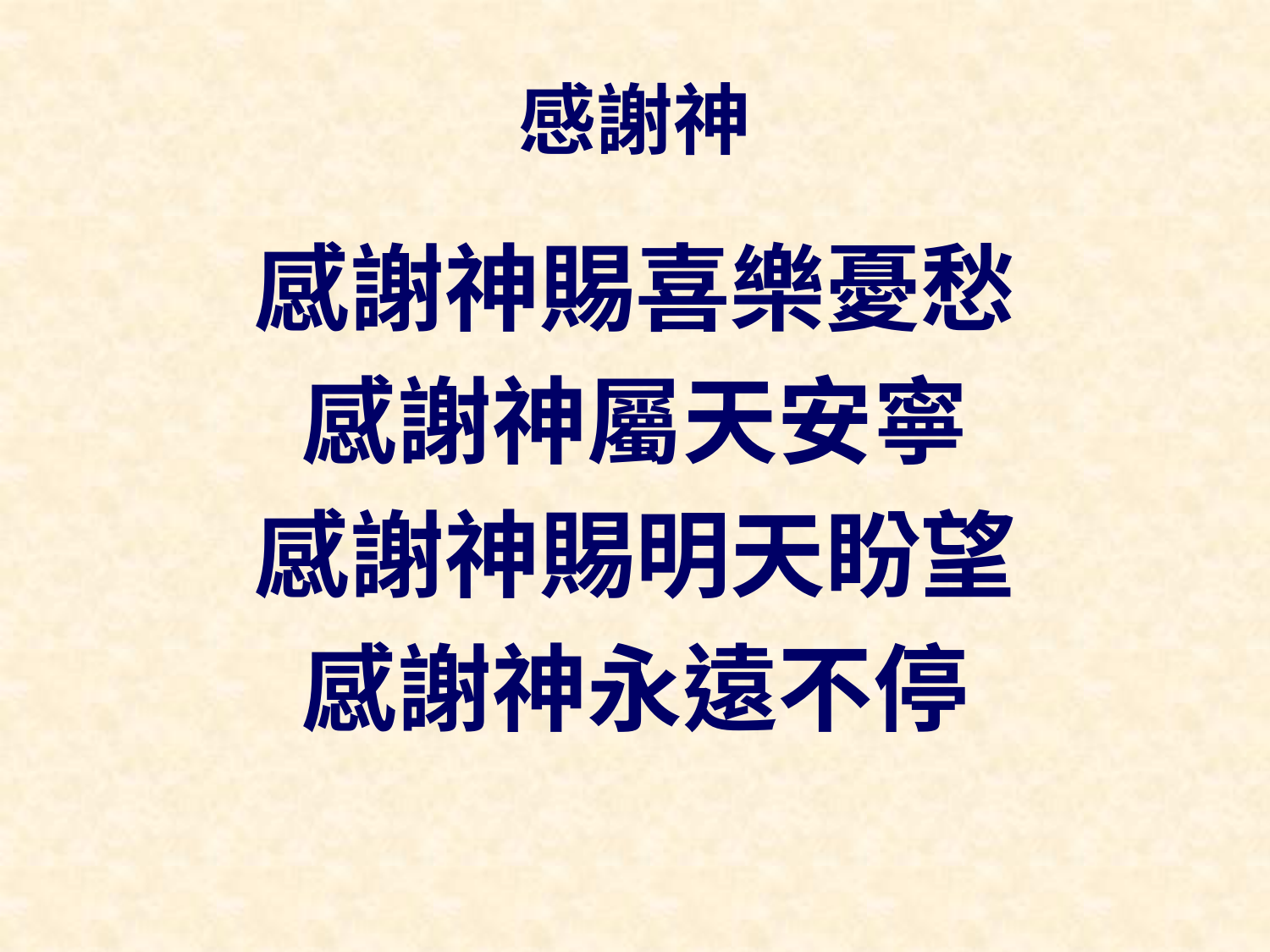

# 感謝神
感謝神賜喜樂憂愁
感謝神屬天安寧
感謝神賜明天盼望
感謝神永遠不停